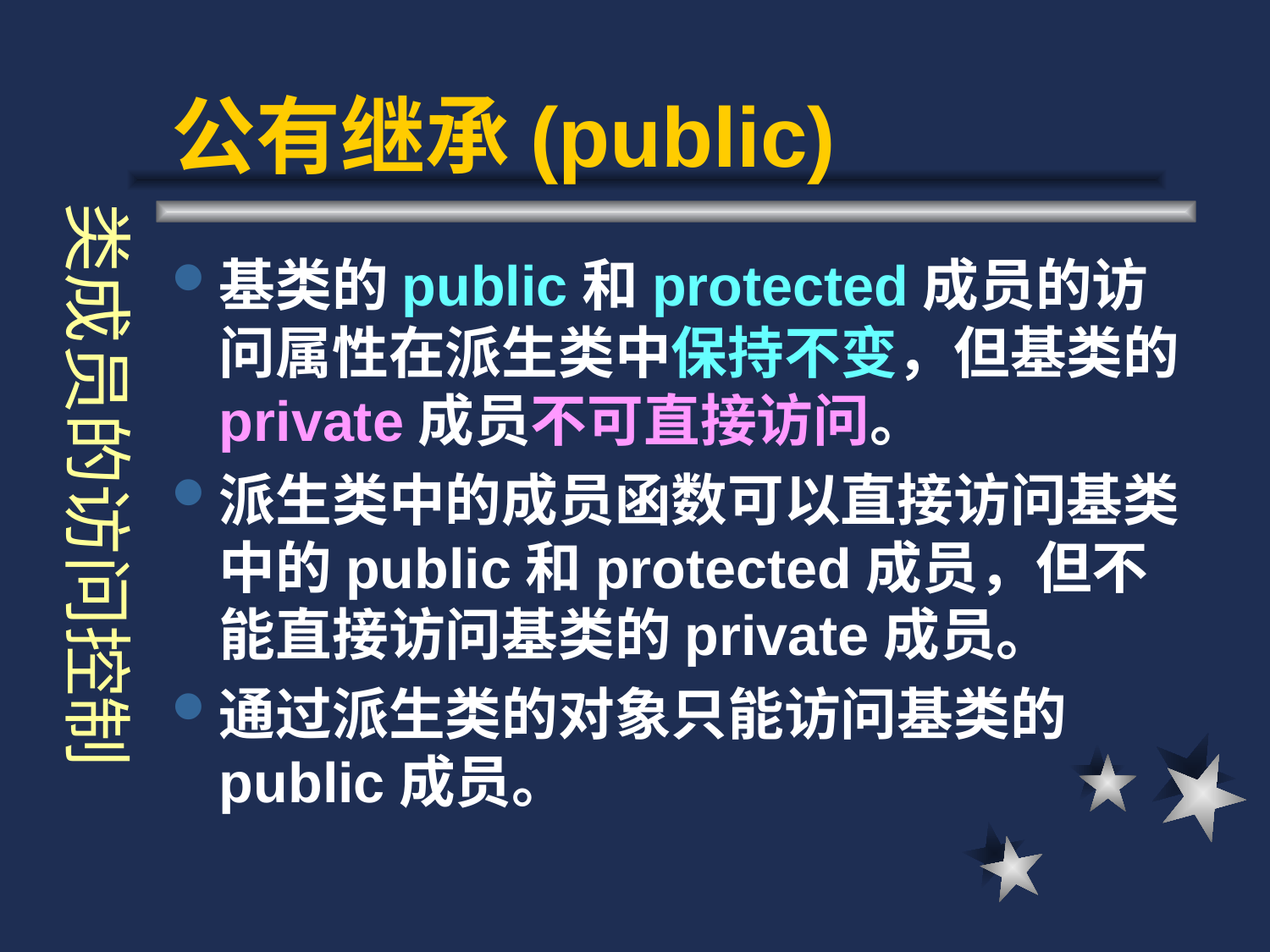

# 公有继承(public)
类成员的访问控制
基类的public和protected成员的访问属性在派生类中保持不变，但基类的private成员不可直接访问。
派生类中的成员函数可以直接访问基类中的public和protected成员，但不能直接访问基类的private成员。
通过派生类的对象只能访问基类的public成员。
14